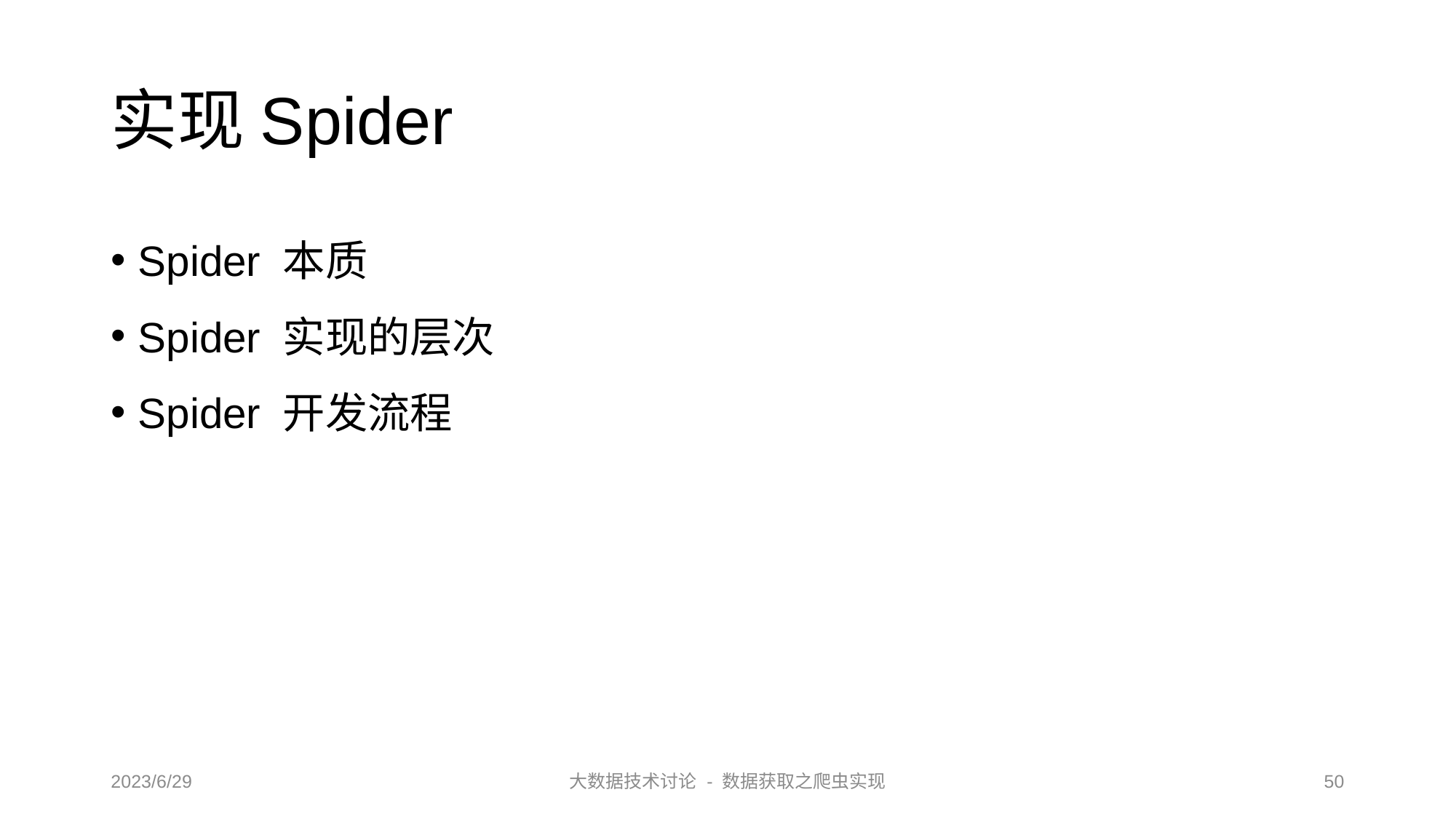

# 实现Spider
Spider 本质
Spider 实现的层次
Spider 开发流程
2023/6/29
大数据技术讨论 - 数据获取之爬虫实现
50